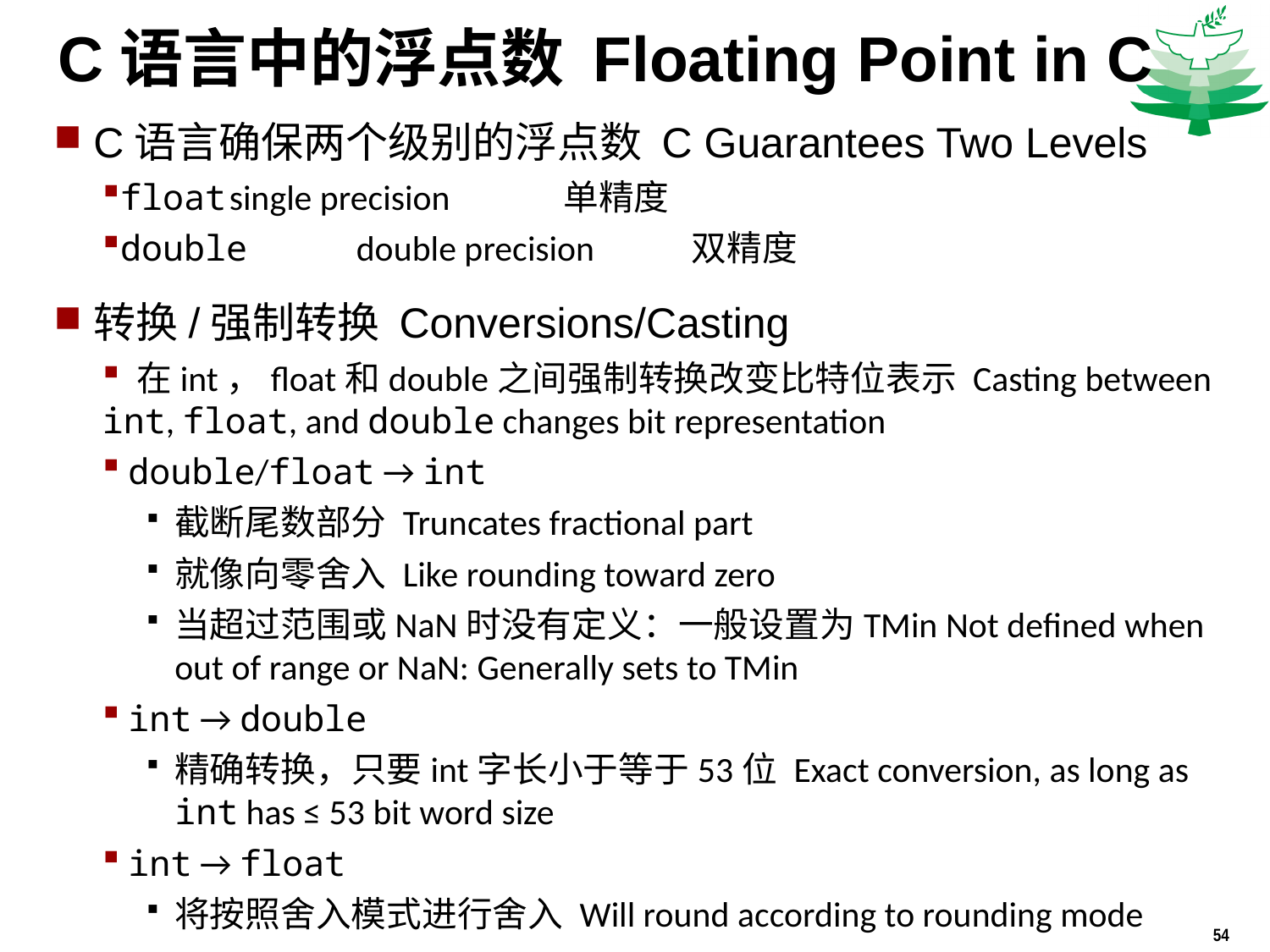

Carnegie Mellon
# C语言中的浮点数 Floating Point in C
C语言确保两个级别的浮点数 C Guarantees Two Levels
float	single precision             单精度
double	double precision           双精度
转换/强制转换 Conversions/Casting
 在int，float和double之间强制转换改变比特位表示 Casting between int, float, and double changes bit representation
 double/float → int
截断尾数部分 Truncates fractional part
就像向零舍入 Like rounding toward zero
当超过范围或NaN时没有定义：一般设置为TMin Not defined when out of range or NaN: Generally sets to TMin
 int → double
精确转换，只要int字长小于等于53位 Exact conversion, as long as int has ≤ 53 bit word size
 int → float
将按照舍入模式进行舍入 Will round according to rounding mode